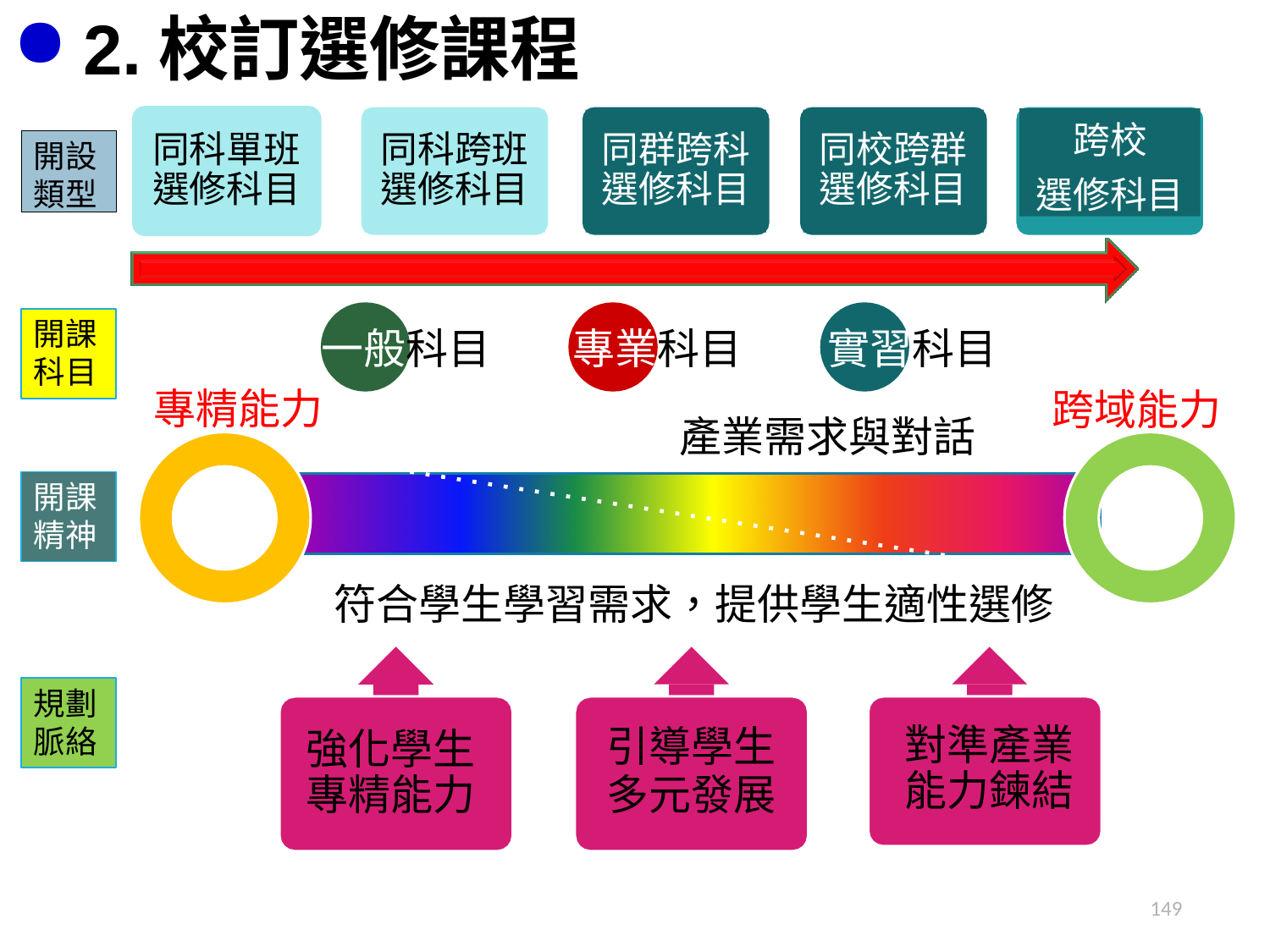

2.校訂選修課程

跨校
選修科目

同科單班 選修科目
同科跨班 選修科目
同群跨科 選修科目
同校跨群 選修科目
開設
類型

一般科目 專精能力
開課 科目
專業科目	實習科目
產業需求與對話
跨域能力

開課 精神
符合學生學習需求，提供學生適性選修

規劃 脈絡

對準產業 能力鍊結
引導學生
多元發展
強化學生 專精能力
149
39